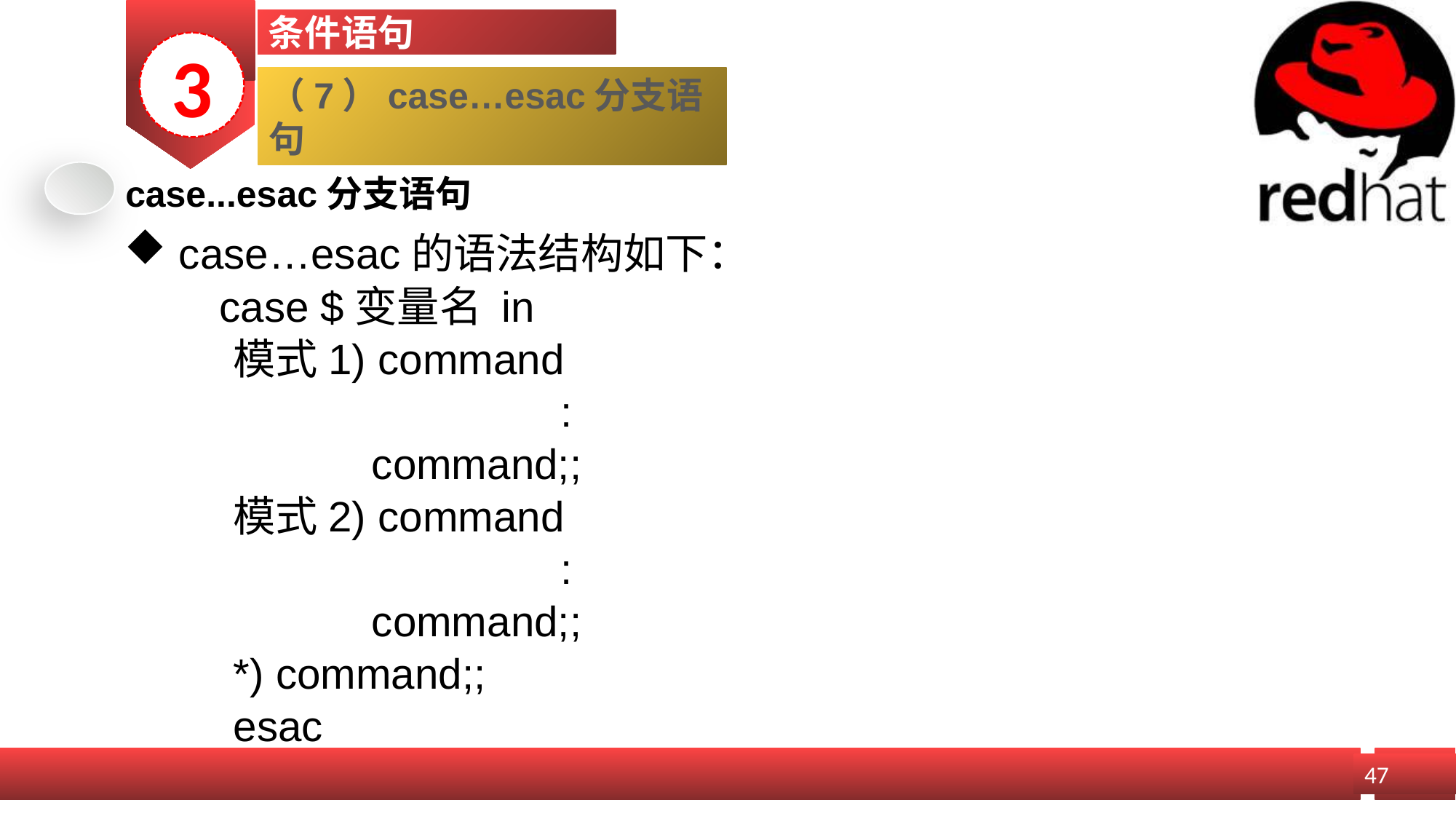

条件语句
3
（7）case…esac分支语句

case...esac分支语句
case…esac的语法结构如下：
　　case $变量名 in
　　	模式1) command
　　				:
　　		  command;;
　　	模式2) command
　　				:
　　		  command;;
　　	*) command;;
	esac